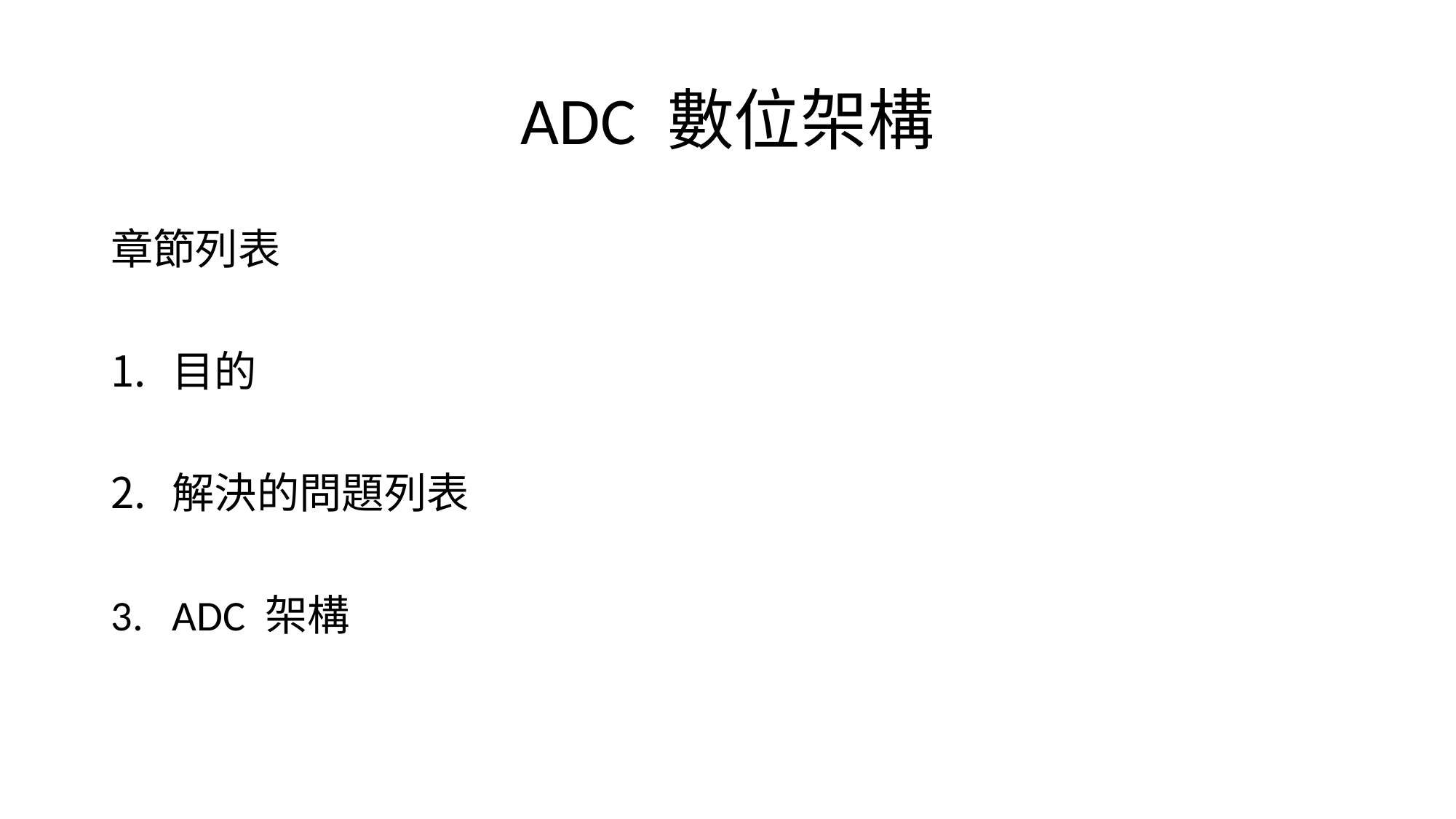

# ADC 數位架構
章節列表

目的

解決的問題列表

ADC 架構